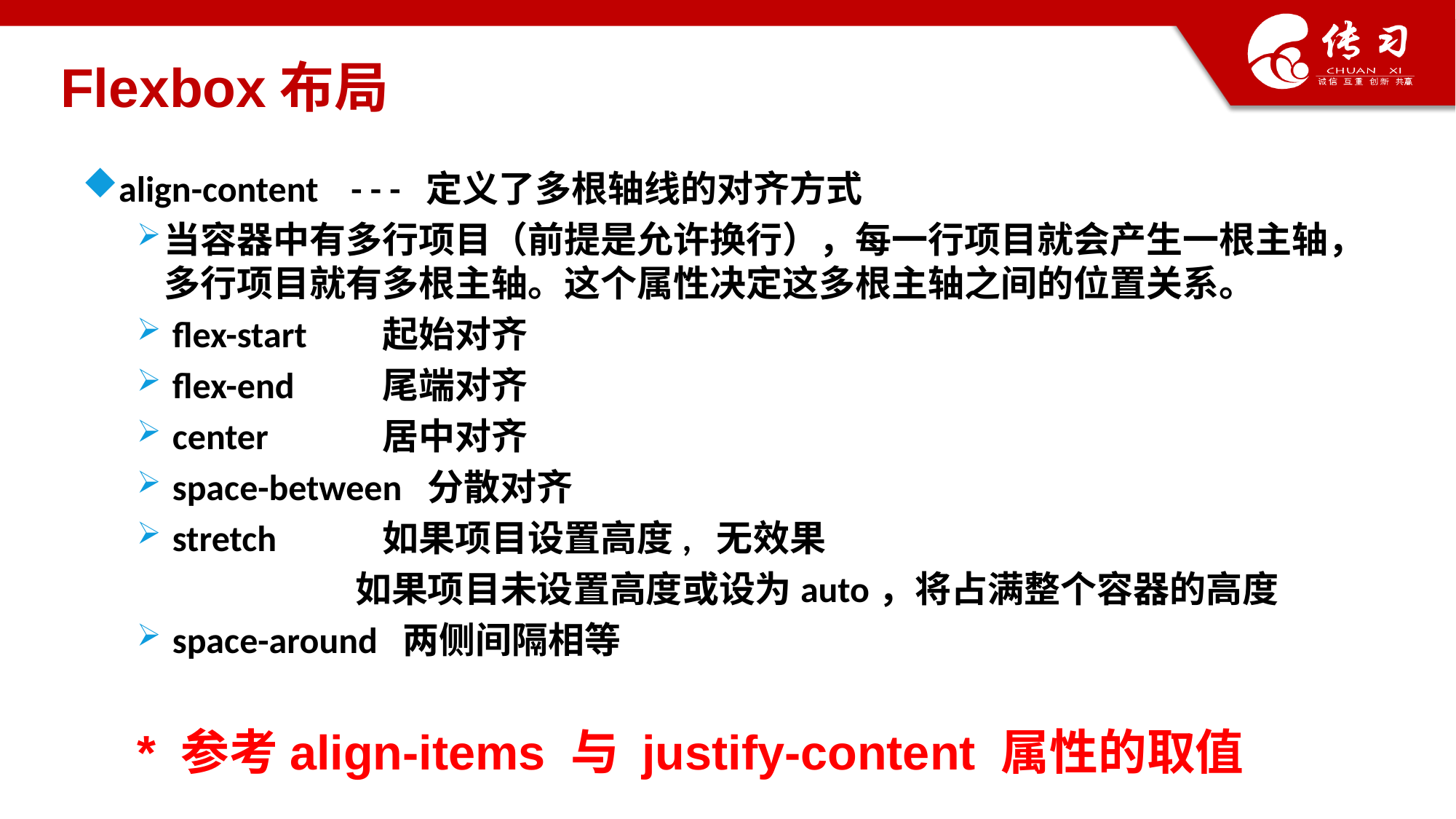

# Flexbox布局
align-content	  - - -  定义了多根轴线的对齐方式
当容器中有多行项目（前提是允许换行），每一行项目就会产生一根主轴，多行项目就有多根主轴。这个属性决定这多根主轴之间的位置关系。
 flex-start   	起始对齐
 flex-end 	尾端对齐
 center 	居中对齐
 space-between  分散对齐
 stretch	如果项目设置高度,  无效果
	如果项目未设置高度或设为auto，将占满整个容器的高度
 space-around  两侧间隔相等

* 参考align-items 与 justify-content 属性的取值